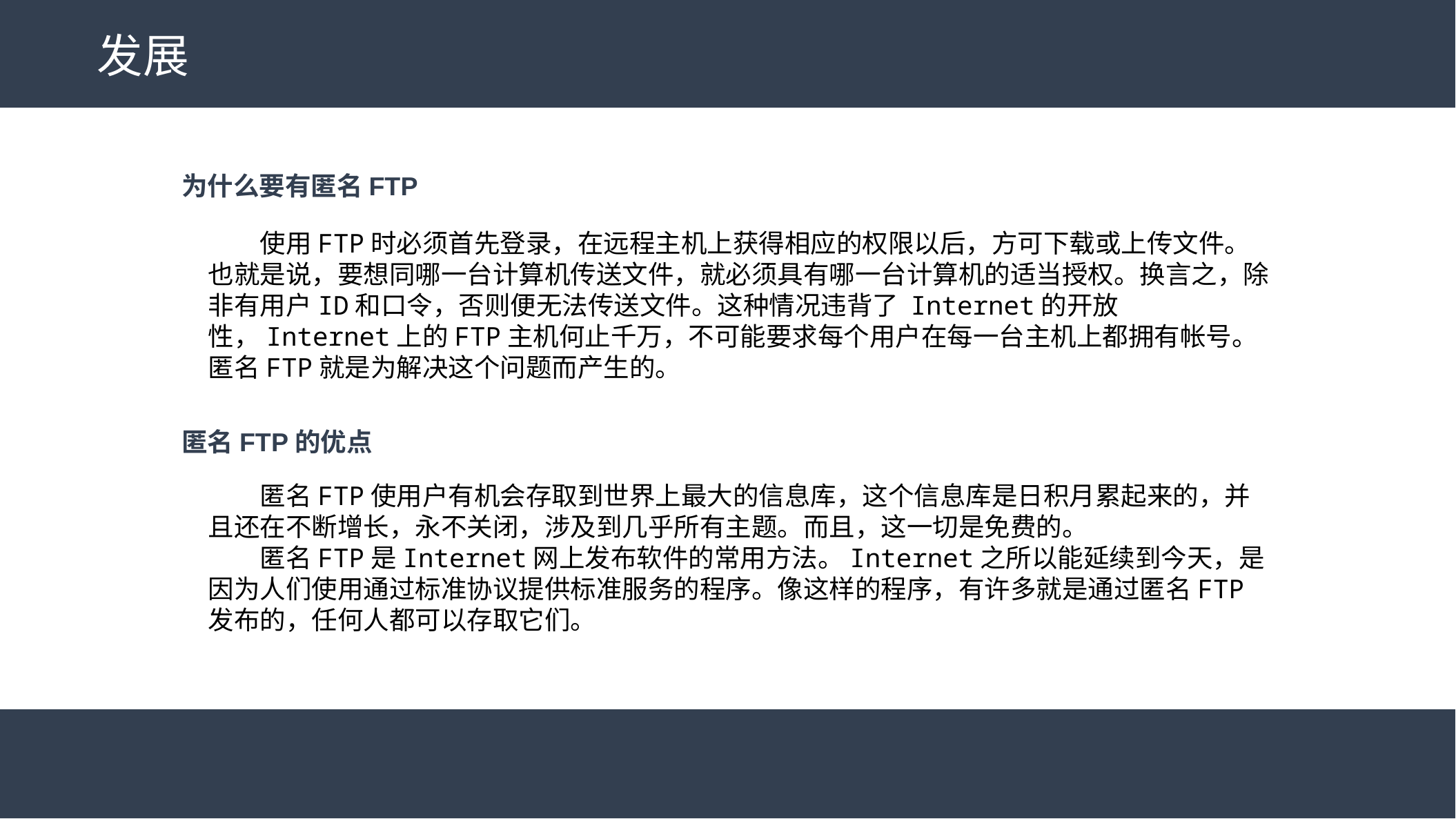

发展
为什么要有匿名FTP
使用FTP时必须首先登录，在远程主机上获得相应的权限以后，方可下载或上传文件。也就是说，要想同哪一台计算机传送文件，就必须具有哪一台计算机的适当授权。换言之，除非有用户ID和口令，否则便无法传送文件。这种情况违背了 Internet的开放性，Internet上的FTP主机何止千万，不可能要求每个用户在每一台主机上都拥有帐号。匿名FTP就是为解决这个问题而产生的。
匿名FTP的优点
匿名FTP使用户有机会存取到世界上最大的信息库，这个信息库是日积月累起来的，并且还在不断增长，永不关闭，涉及到几乎所有主题。而且，这一切是免费的。
匿名FTP是Internet网上发布软件的常用方法。Internet之所以能延续到今天，是因为人们使用通过标准协议提供标准服务的程序。像这样的程序，有许多就是通过匿名FTP发布的，任何人都可以存取它们。